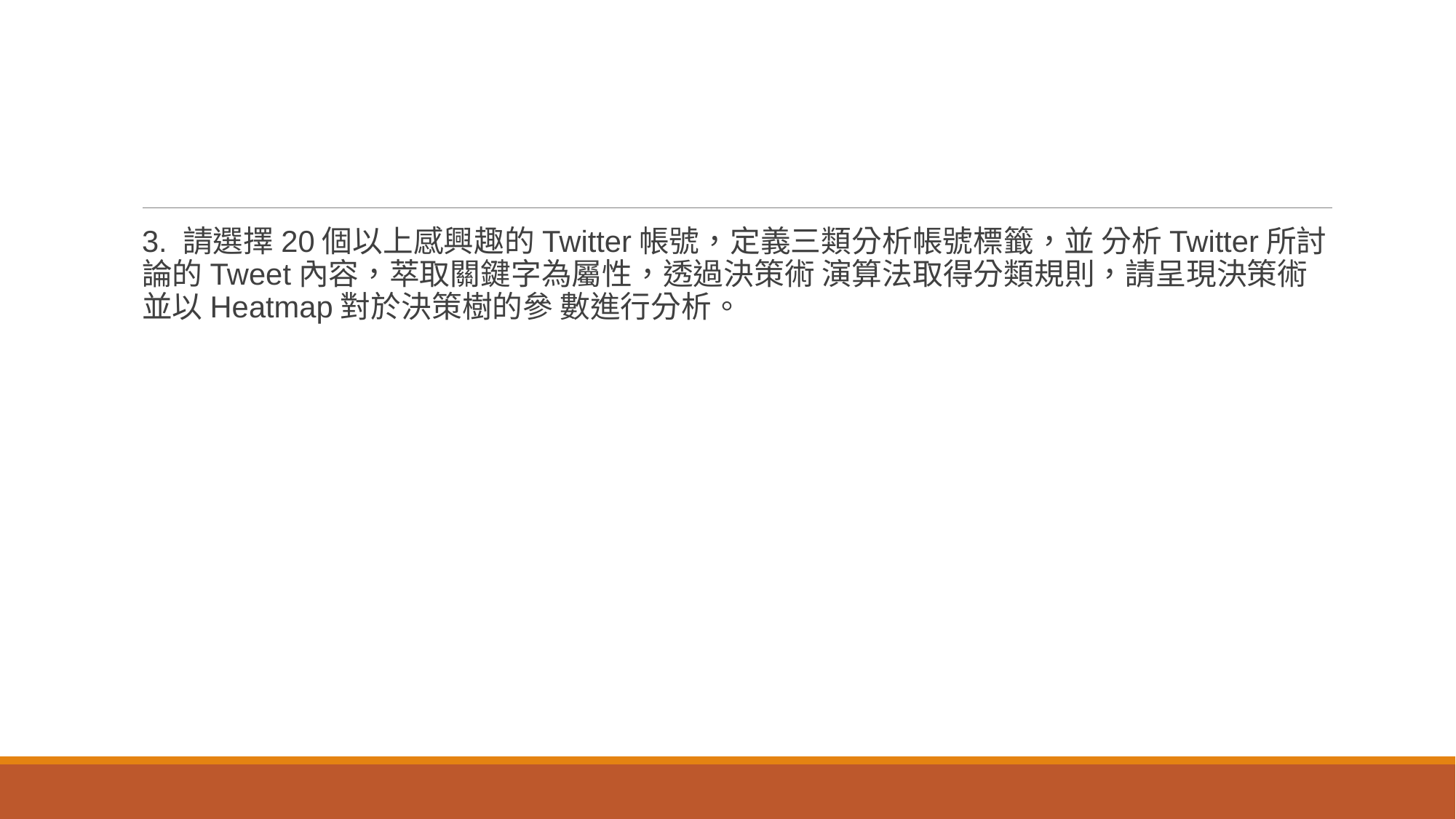

#
3. 請選擇20個以上感興趣的Twitter帳號，定義三類分析帳號標籤，並 分析Twitter所討論的Tweet內容，萃取關鍵字為屬性，透過決策術 演算法取得分類規則，請呈現決策術並以Heatmap對於決策樹的參 數進行分析。